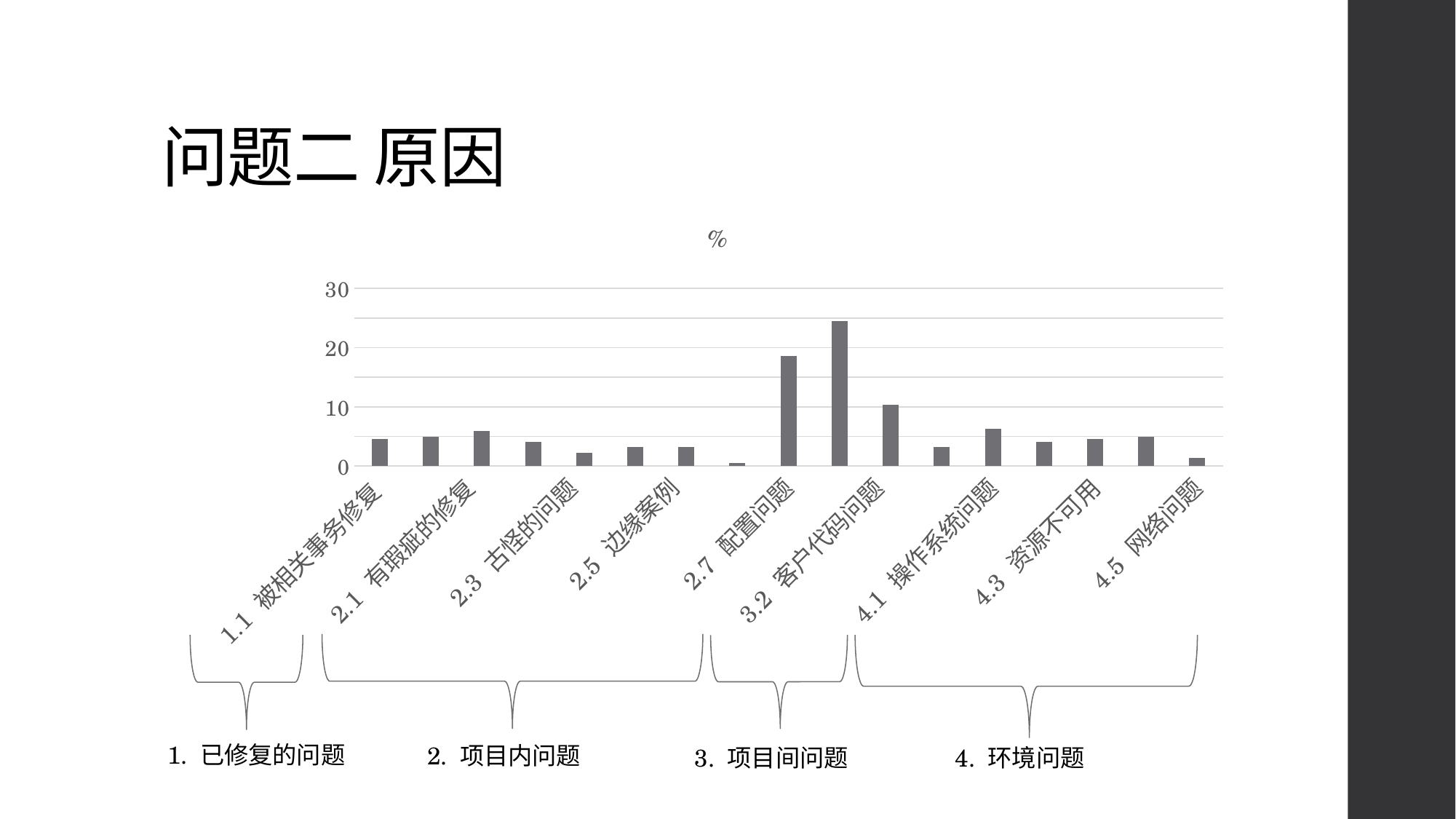

# 问题二 原因

### Chart:

| Category | % |
|---|---|
| 1.1 被相关事务修复  | 4.52 |
| 1.2 新版本已修复  | 4.98 |
| 2.1 有瑕疵的修复
 | 5.88 |
| 2.2 不兼容的修复
 | 4.07 |
| 2.3 古怪的问题
 | 2.26 |
| 2.4 复发的问题
 | 3.17 |
| 2.5 边缘案例
 | 3.17 |
| 2.6 外部贡献
 | 0.45 |
| 2.7 配置问题 | 18.55 |
| 3.1 软件库问题 | 24.43 |
| 3.2 客户代码问题
 | 10.41 |
| 3.3 错误的输入 | 3.17 |
| 4.1 操作系统问题 | 6.33 |
| 4.2 编程语言问题 | 4.07 |
| 4.3 资源不可用 | 4.52 |
| 4.4 错误的技术选择
 | 4.98 |
| 4.5 网络问题 | 1.36 |

1. 已修复的问题
2. 项目内问题
3. 项目间问题
4. 环境问题